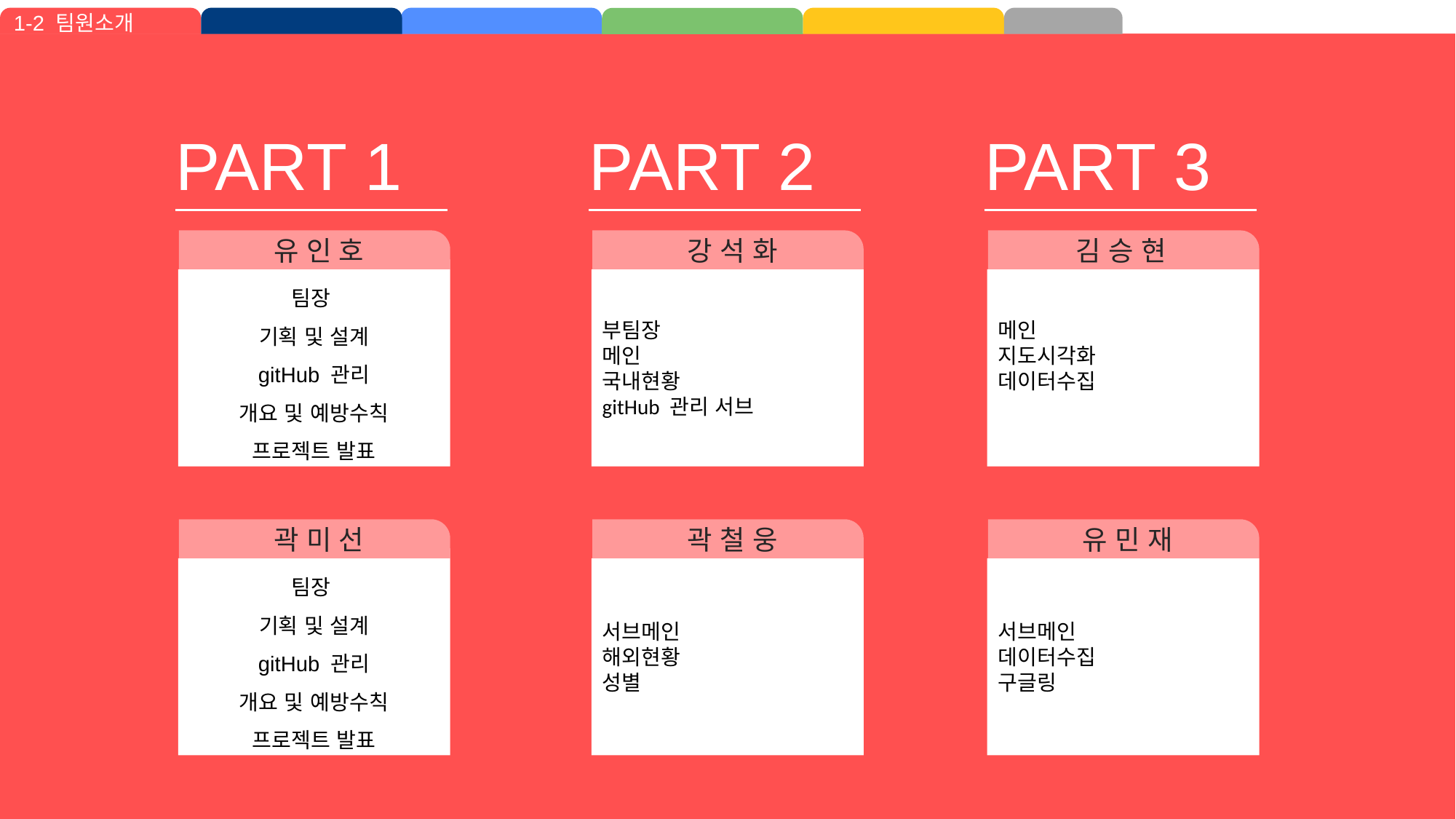

1-2 팀원소개

PART 1
PART 2
PART 3
 유 인 호
 강 석 화
김 승 현
팀장
기획 및 설계
gitHub 관리
개요 및 예방수칙
프로젝트 발표
부팀장
메인
국내현황
gitHub 관리 서브
메인
지도시각화
데이터수집

 곽 미 선
 곽 철 웅
 유 민 재
팀장
기획 및 설계
gitHub 관리
개요 및 예방수칙
프로젝트 발표
서브메인
해외현황
성별
서브메인
데이터수집
구글링